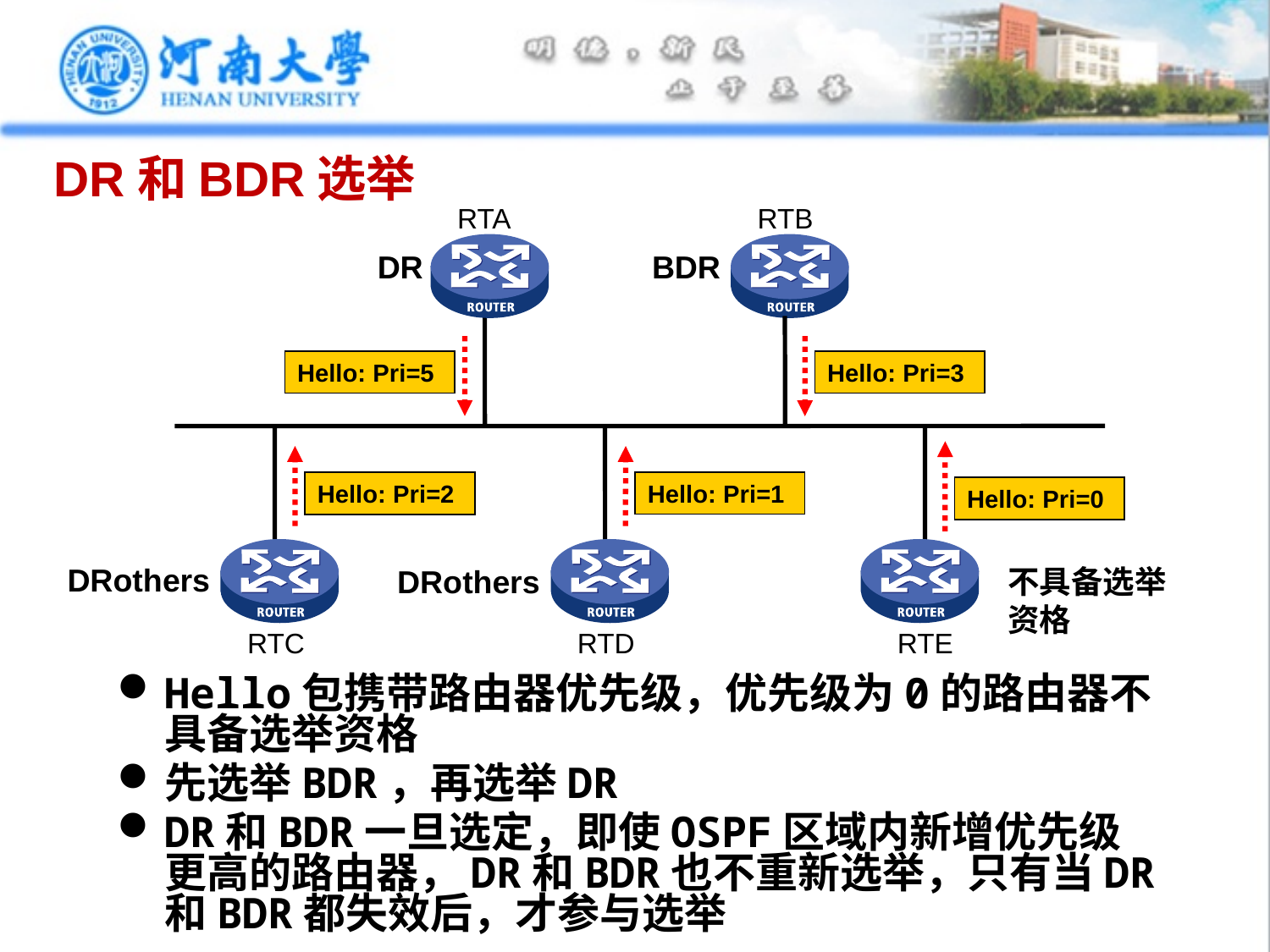

# DR和BDR选举
RTA
RTB

DR
BDR

Hello: Pri=5
Hello: Pri=3

Hello: Pri=1
Hello: Pri=2
Hello: Pri=0

DRothers
DRothers
不具备选举资格
RTC
RTD
RTE
Hello包携带路由器优先级，优先级为0的路由器不具备选举资格
先选举BDR，再选举DR
DR和BDR一旦选定，即使OSPF区域内新增优先级更高的路由器，DR和BDR也不重新选举，只有当DR和BDR都失效后，才参与选举